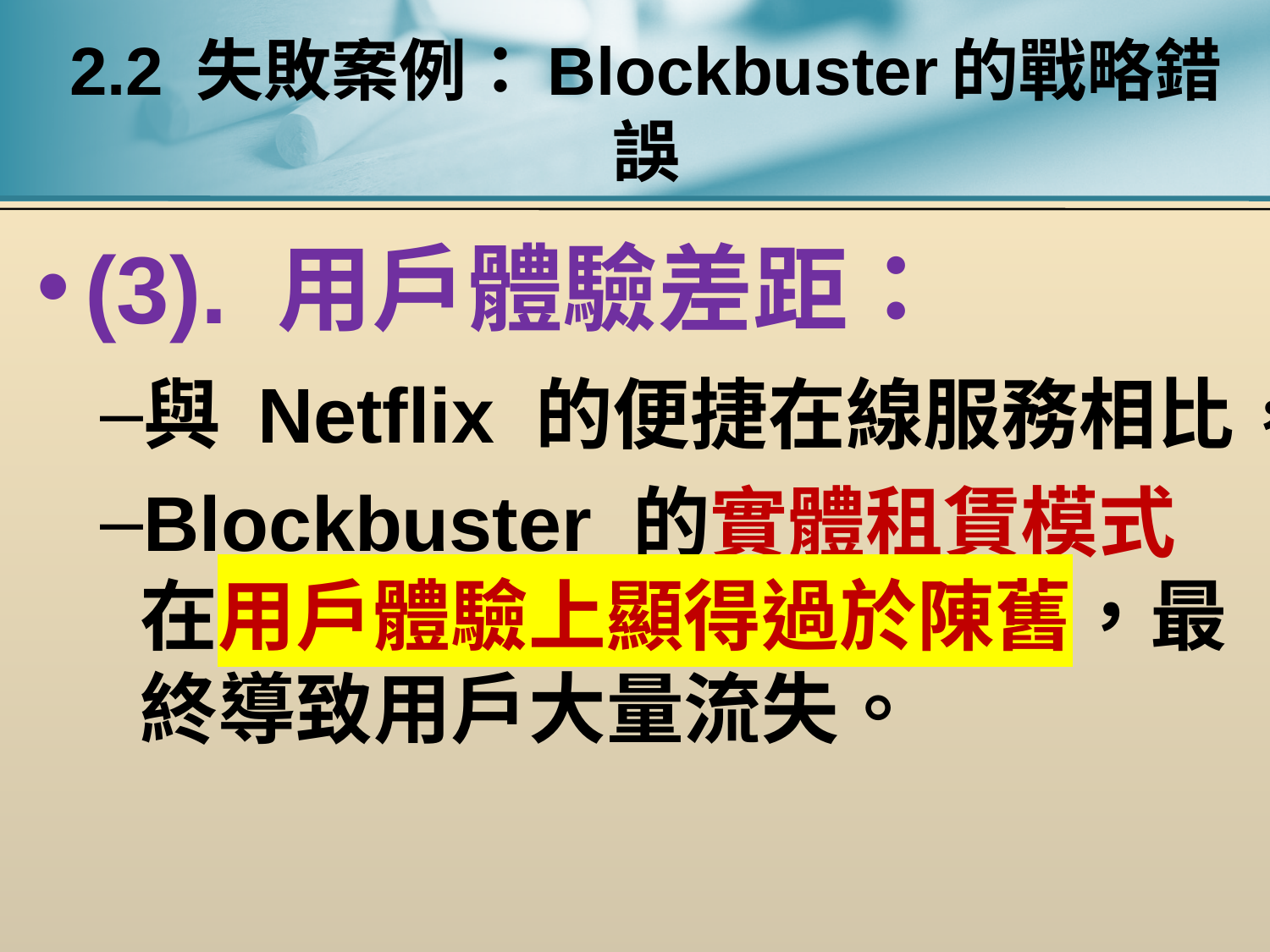

# 2.2 失敗案例：Blockbuster的戰略錯誤
(3). 用戶體驗差距：
與 Netflix 的便捷在線服務相比，
Blockbuster 的實體租賃模式在用戶體驗上顯得過於陳舊，最終導致用戶大量流失。